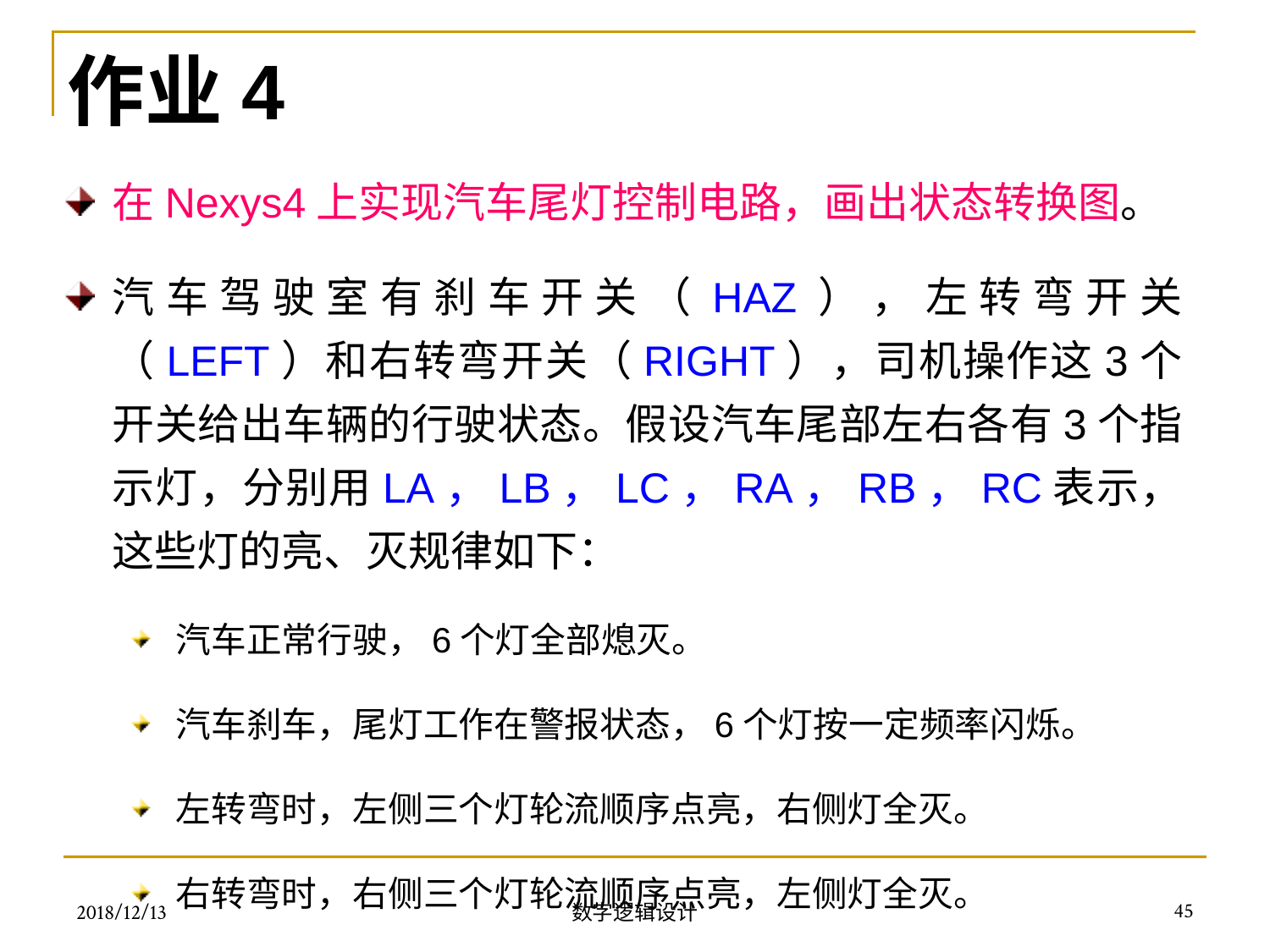

作业4
在Nexys4上实现汽车尾灯控制电路，画出状态转换图。
汽车驾驶室有刹车开关（HAZ），左转弯开关（LEFT）和右转弯开关（RIGHT），司机操作这3个开关给出车辆的行驶状态。假设汽车尾部左右各有3个指示灯，分别用LA，LB，LC，RA，RB，RC表示，这些灯的亮、灭规律如下：
汽车正常行驶，6个灯全部熄灭。
汽车刹车，尾灯工作在警报状态，6个灯按一定频率闪烁。
左转弯时，左侧三个灯轮流顺序点亮，右侧灯全灭。
右转弯时，右侧三个灯轮流顺序点亮，左侧灯全灭。
2018/12/13
45
数字逻辑设计